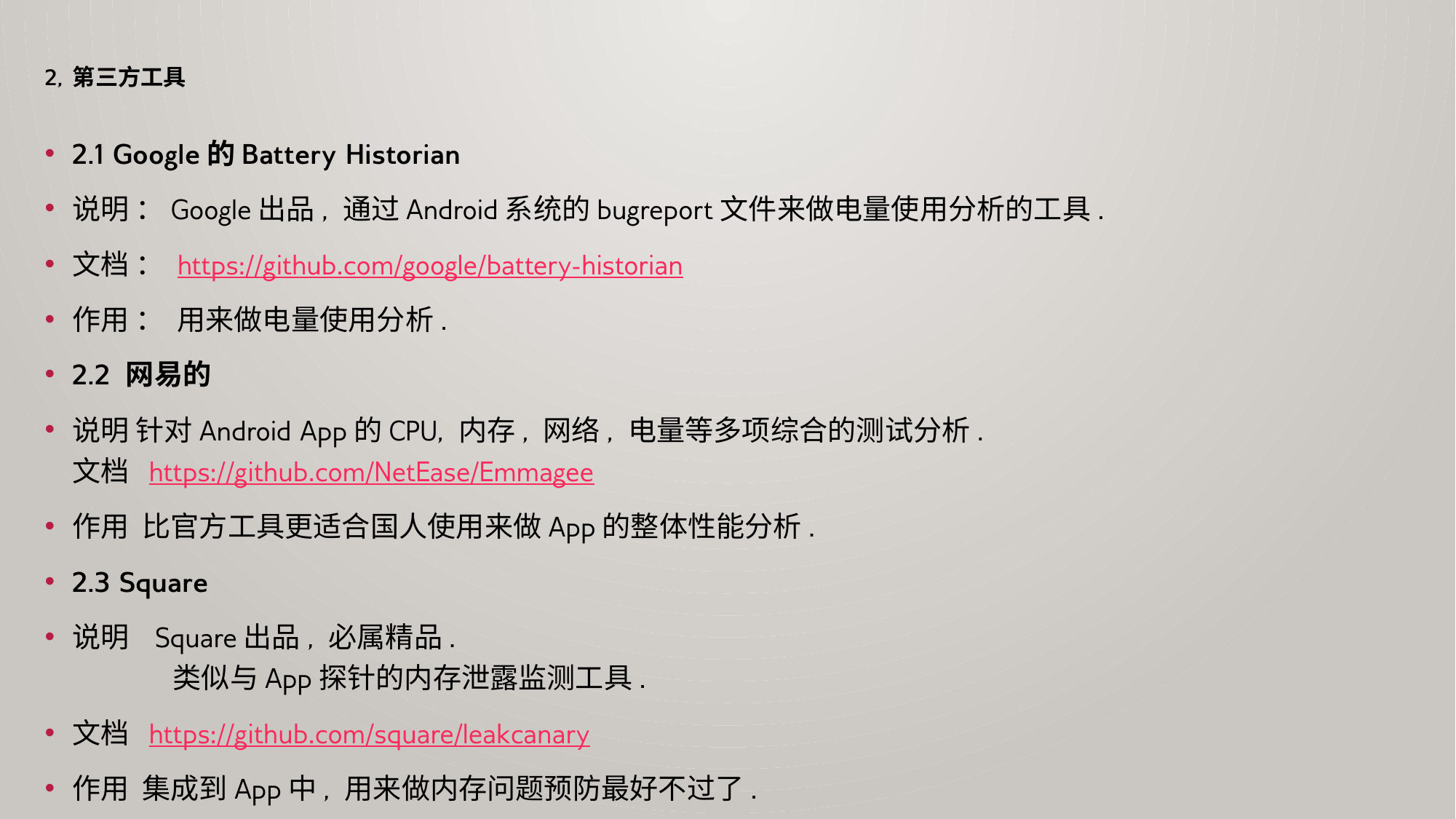

# 2, 第三方工具
2.1 Google的Battery Historian
说明 ：Google出品, 通过Android系统的bugreport文件来做电量使用分析的工具.
文档 ： https://github.com/google/battery-historian
作用 ：  用来做电量使用分析.
2.2 网易的
说明 针对Android App的CPU, 内存, 网络, 电量等多项综合的测试分析.
文档  https://github.com/NetEase/Emmagee
作用  比官方工具更适合国人使用来做App的整体性能分析.
2.3 Square
说明   Square出品, 必属精品.
           类似与App探针的内存泄露监测工具.
文档  https://github.com/square/leakcanary
作用  集成到App中, 用来做内存问题预防最好不过了.